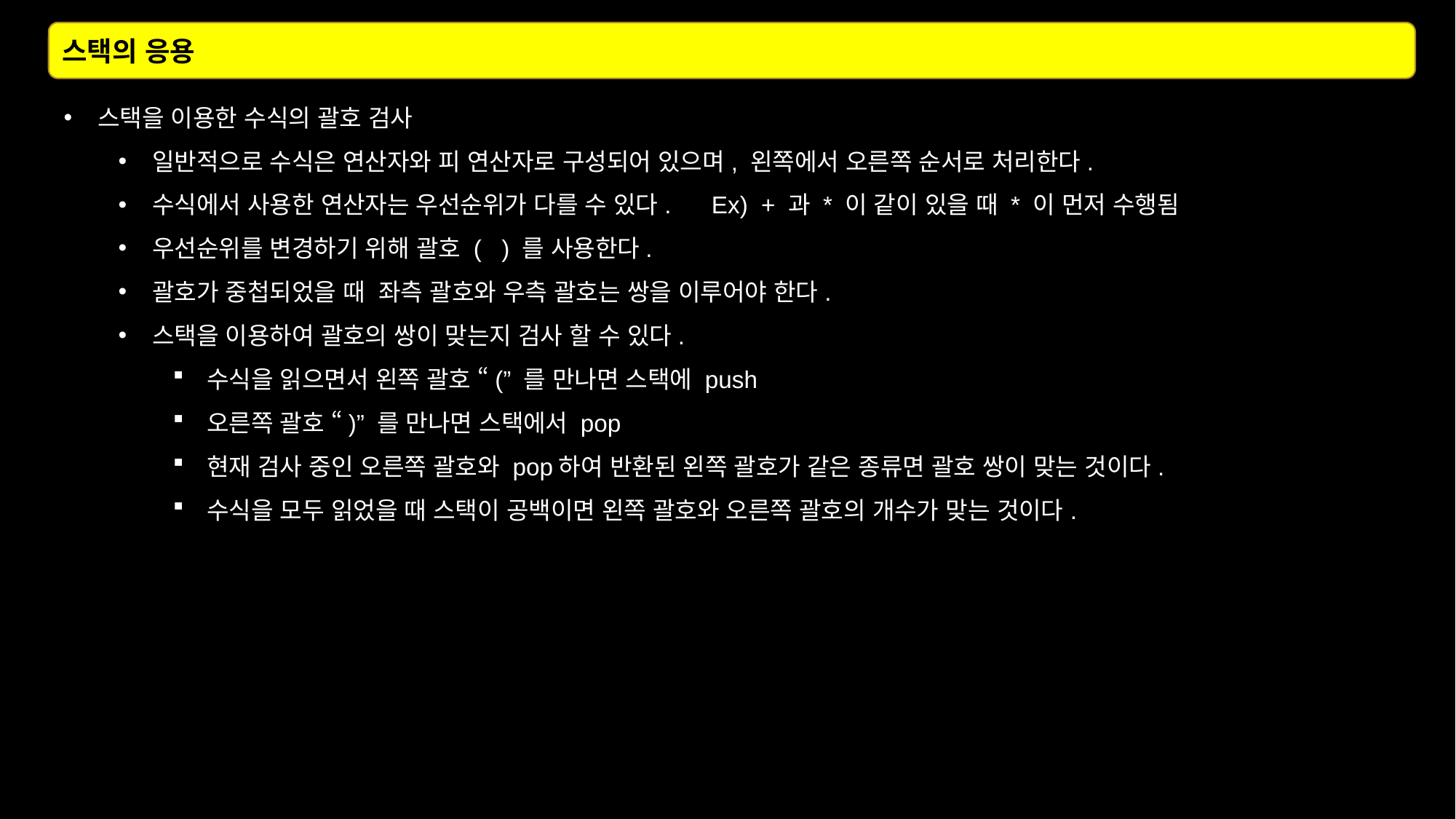

스택의 응용
스택을 이용한 수식의 괄호 검사
일반적으로 수식은 연산자와 피 연산자로 구성되어 있으며, 왼쪽에서 오른쪽 순서로 처리한다.
수식에서 사용한 연산자는 우선순위가 다를 수 있다.      Ex)  + 과 * 이 같이 있을 때 * 이 먼저 수행됨
우선순위를 변경하기 위해 괄호 (   ) 를 사용한다.
괄호가 중첩되었을 때  좌측 괄호와 우측 괄호는 쌍을 이루어야 한다.
스택을 이용하여 괄호의 쌍이 맞는지 검사 할 수 있다.
수식을 읽으면서 왼쪽 괄호 “(” 를 만나면 스택에 push
오른쪽 괄호 “)” 를 만나면 스택에서 pop
현재 검사 중인 오른쪽 괄호와 pop하여 반환된 왼쪽 괄호가 같은 종류면 괄호 쌍이 맞는 것이다.
수식을 모두 읽었을 때 스택이 공백이면 왼쪽 괄호와 오른쪽 괄호의 개수가 맞는 것이다.